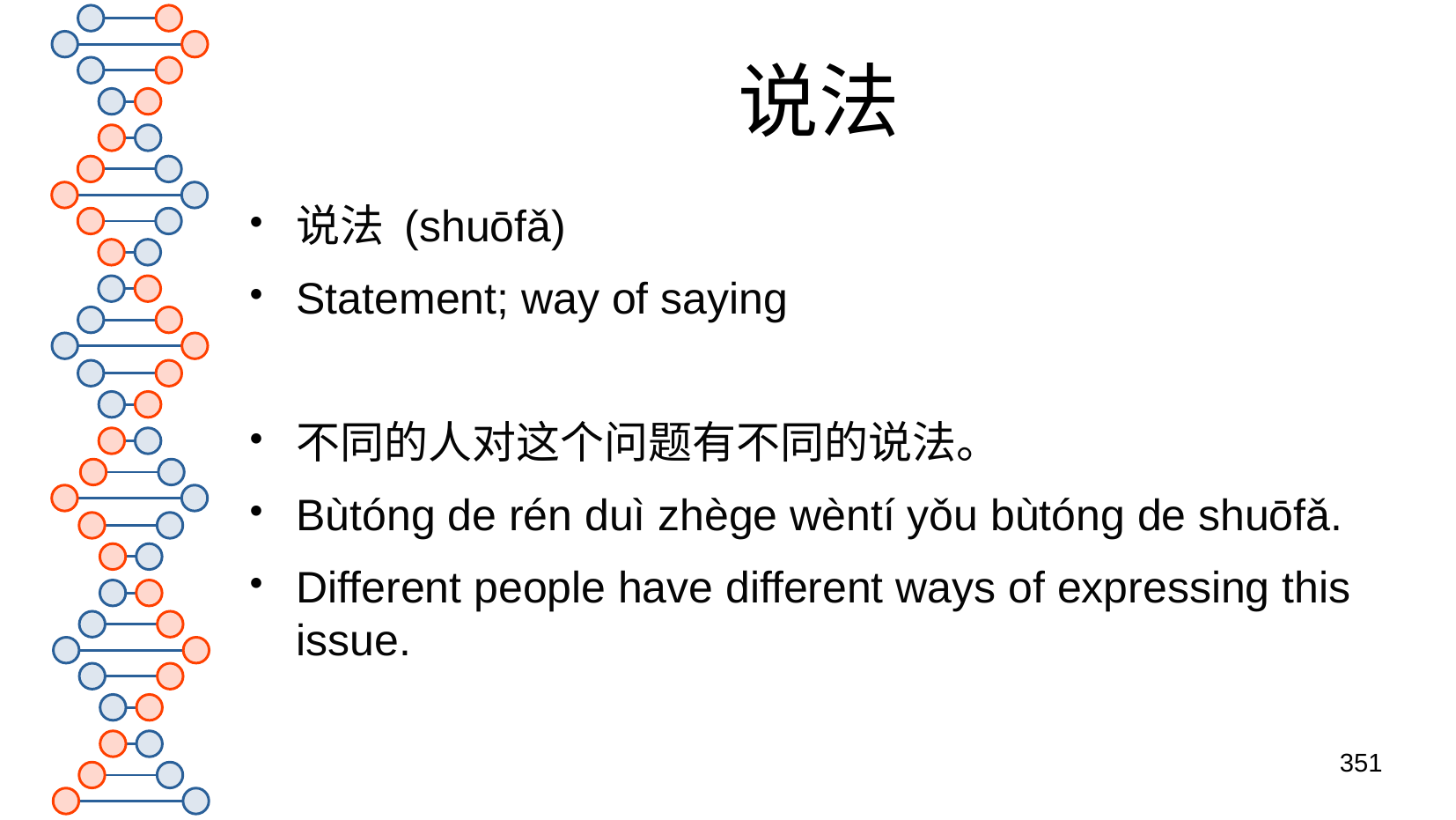

# 说法
说法 (shuōfǎ)
Statement; way of saying

不同的人对这个问题有不同的说法。
Bùtóng de rén duì zhège wèntí yǒu bùtóng de shuōfǎ.
Different people have different ways of expressing this issue.

351